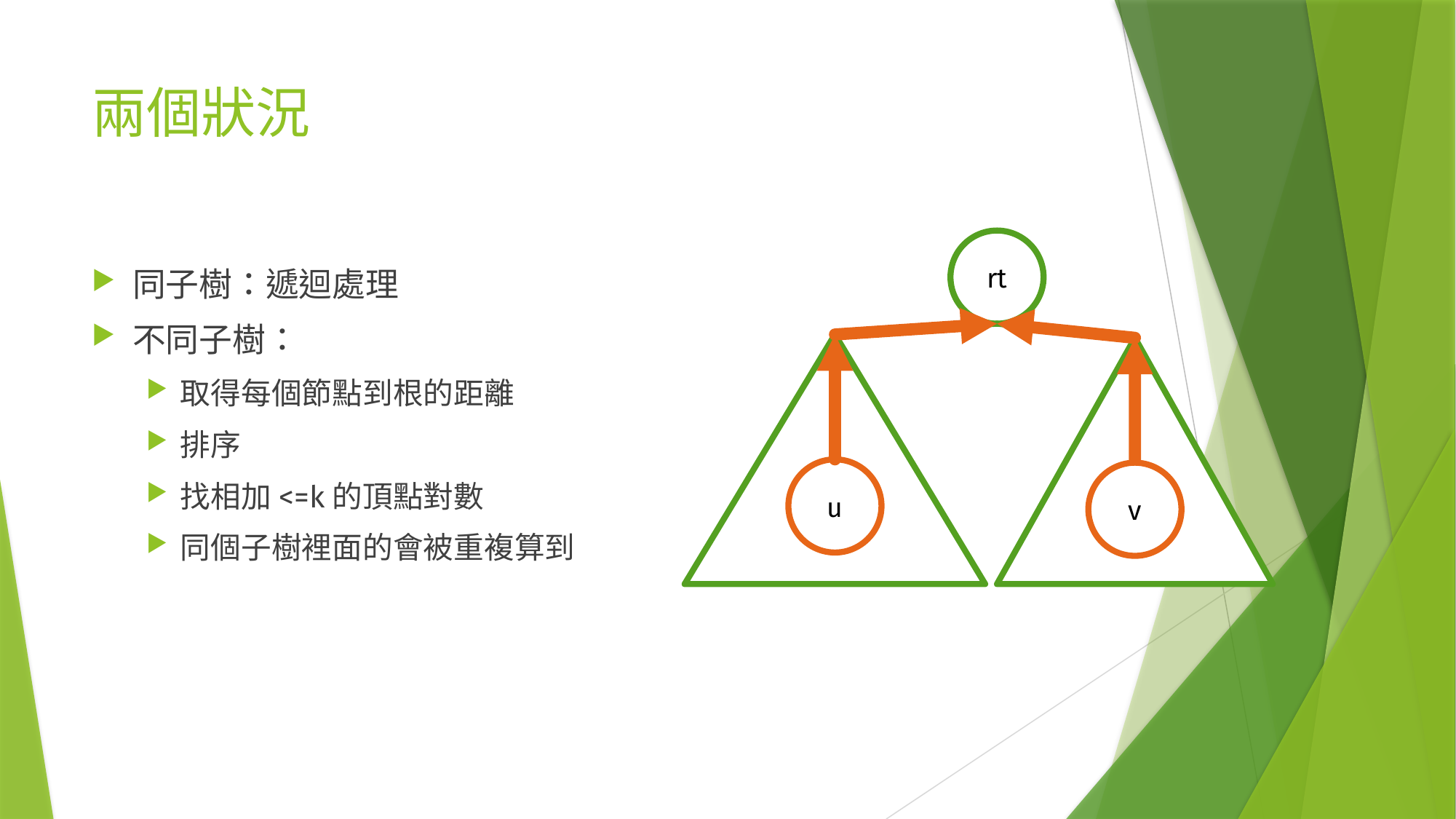

# 兩個狀況
rt
同子樹：遞迴處理
不同子樹：
取得每個節點到根的距離
排序
找相加<=k的頂點對數
同個子樹裡面的會被重複算到
Son
i
Son
j
u
v